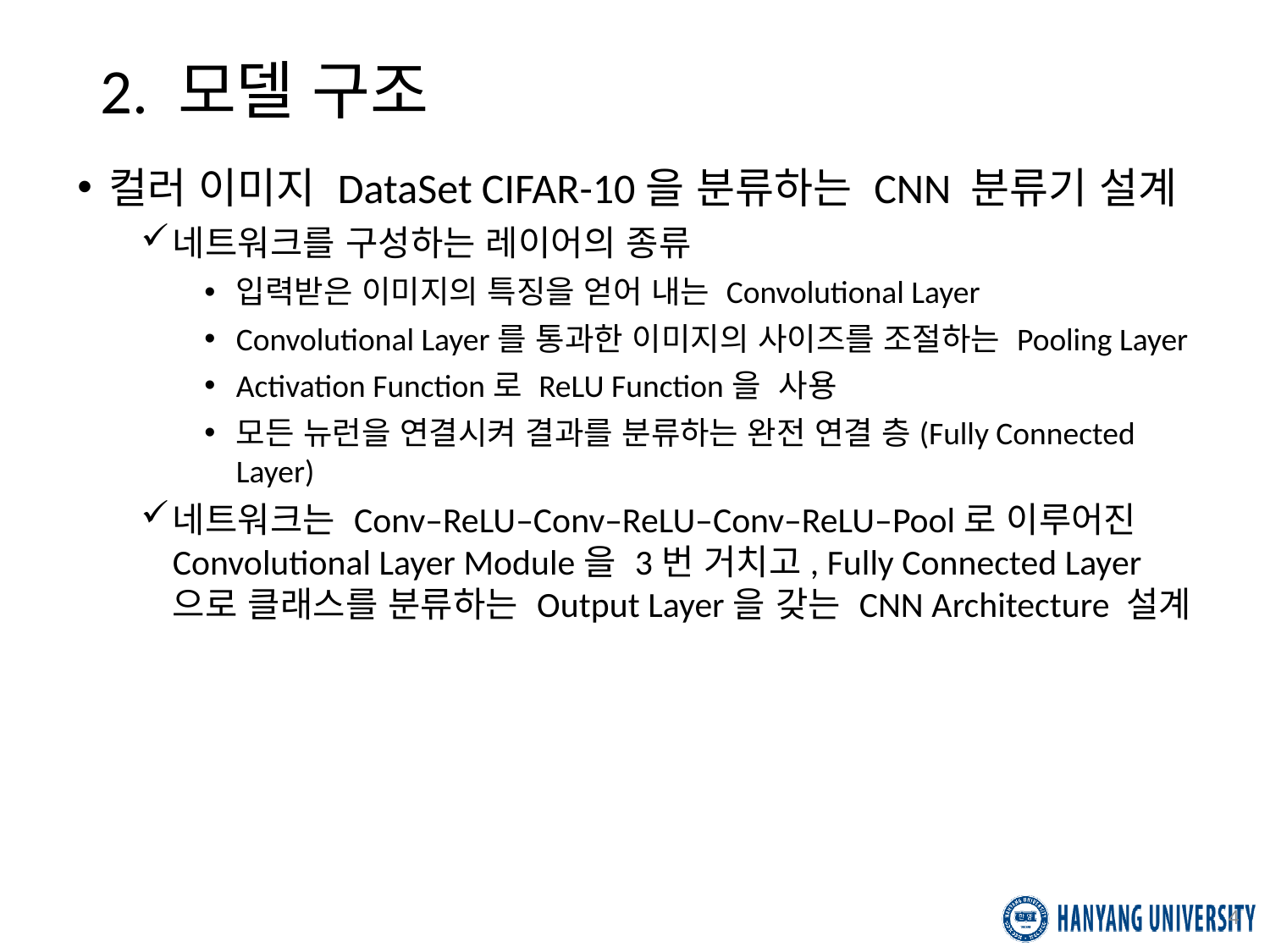

# 2. 모델 구조
컬러 이미지 DataSet CIFAR-10을 분류하는 CNN 분류기 설계
네트워크를 구성하는 레이어의 종류
입력받은 이미지의 특징을 얻어 내는 Convolutional Layer
Convolutional Layer를 통과한 이미지의 사이즈를 조절하는 Pooling Layer
Activation Function로 ReLU Function을  사용
모든 뉴런을 연결시켜 결과를 분류하는 완전 연결 층(Fully Connected Layer)
네트워크는 Conv–ReLU–Conv–ReLU–Conv–ReLU–Pool로 이루어진 Convolutional Layer Module을 3번 거치고, Fully Connected Layer으로 클래스를 분류하는 Output Layer을 갖는 CNN Architecture 설계

4